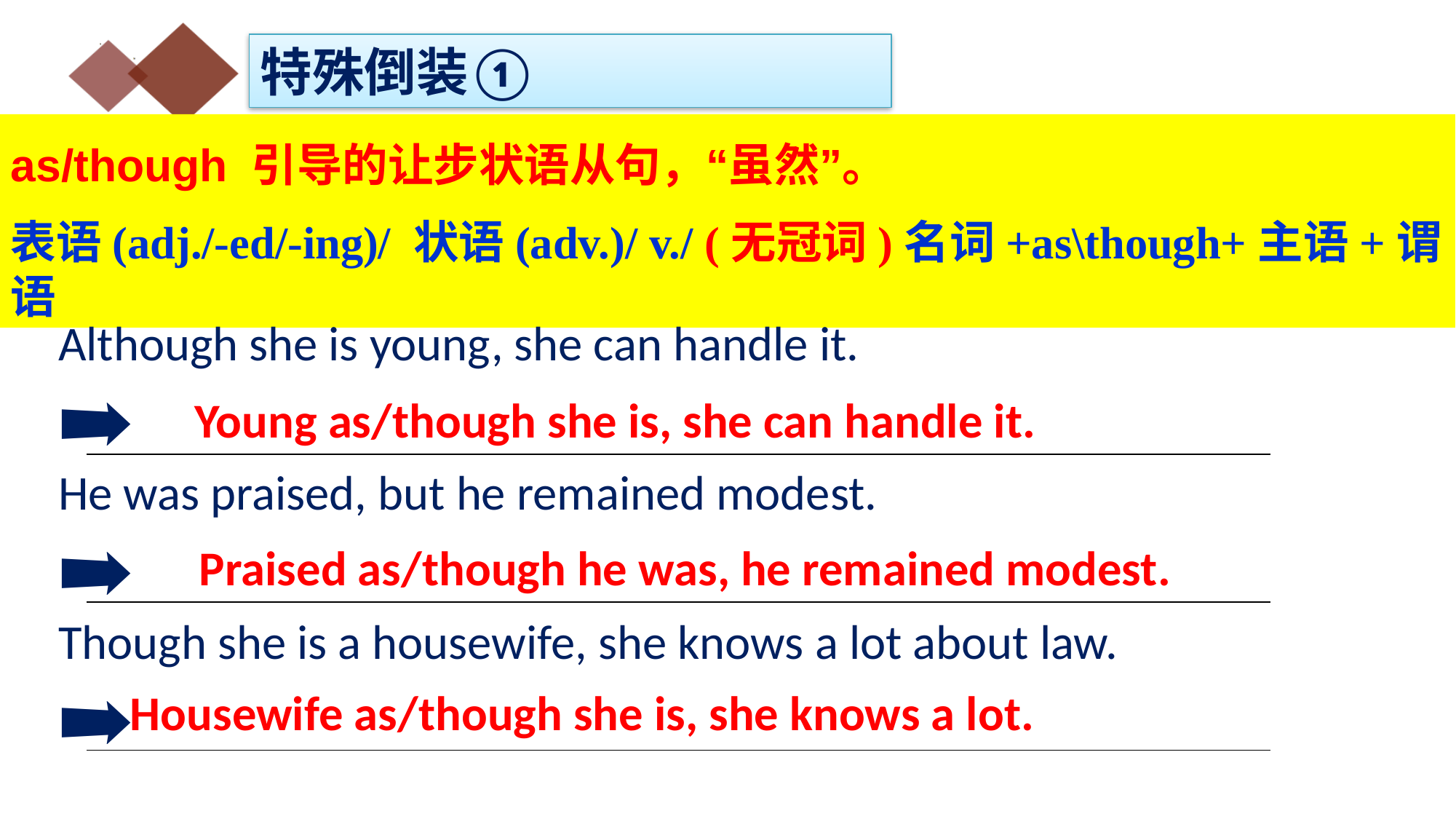

特殊倒装①
as/though 引导的让步状语从句，“虽然”。
表语(adj./-ed/-ing)/ 状语(adv.)/ v./ (无冠词)名词+as\though+主语+谓语

Although she is young, she can handle it.
➡️
He was praised, but he remained modest.
➡️
Though she is a housewife, she knows a lot about law.
➡️
Young as/though she is, she can handle it.
Praised as/though he was, he remained modest.
Housewife as/though she is, she knows a lot.